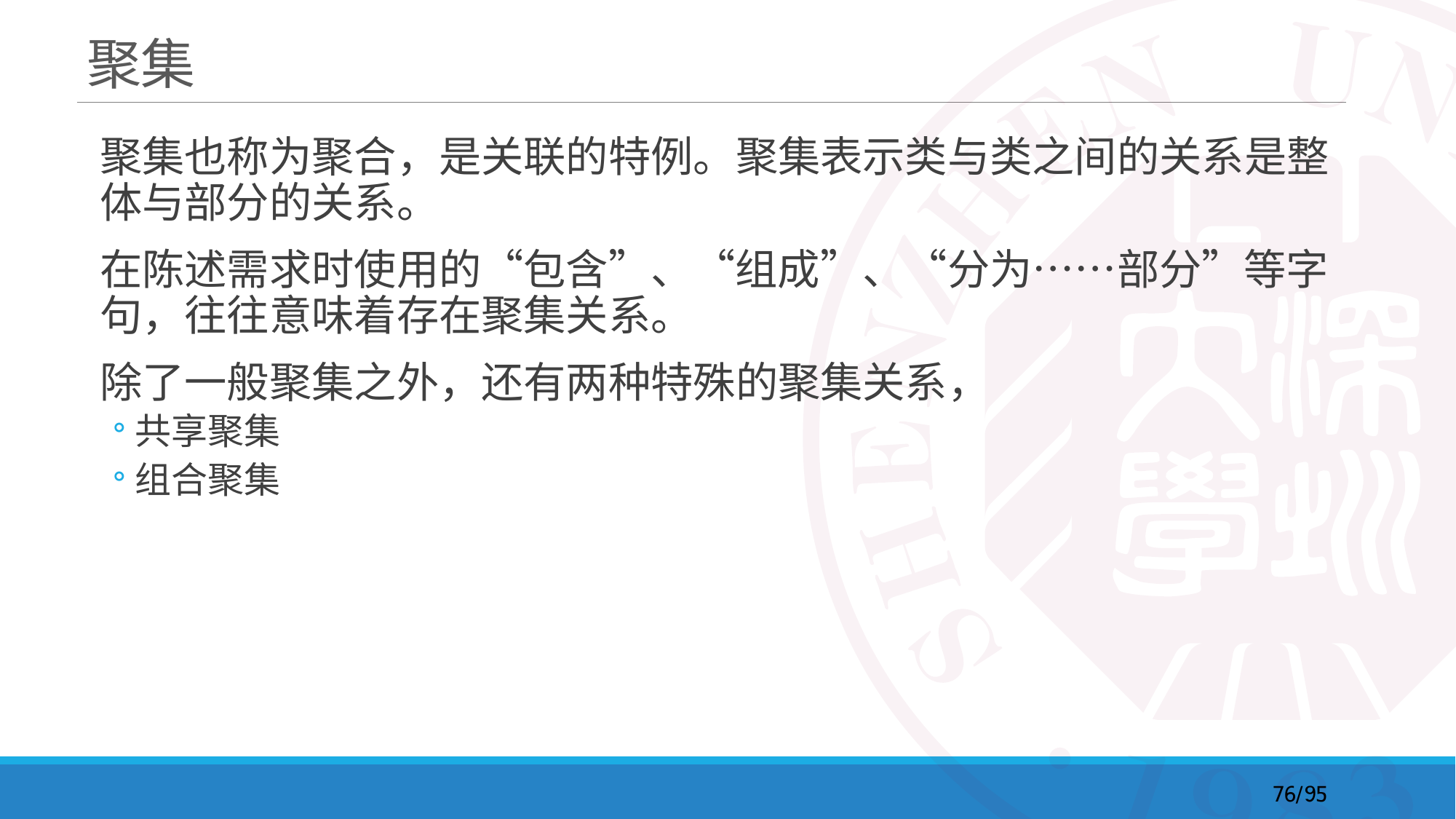

# 聚集
聚集也称为聚合，是关联的特例。聚集表示类与类之间的关系是整体与部分的关系。
在陈述需求时使用的“包含”、“组成”、“分为……部分”等字句，往往意味着存在聚集关系。
除了一般聚集之外，还有两种特殊的聚集关系，
共享聚集
组合聚集
76/95